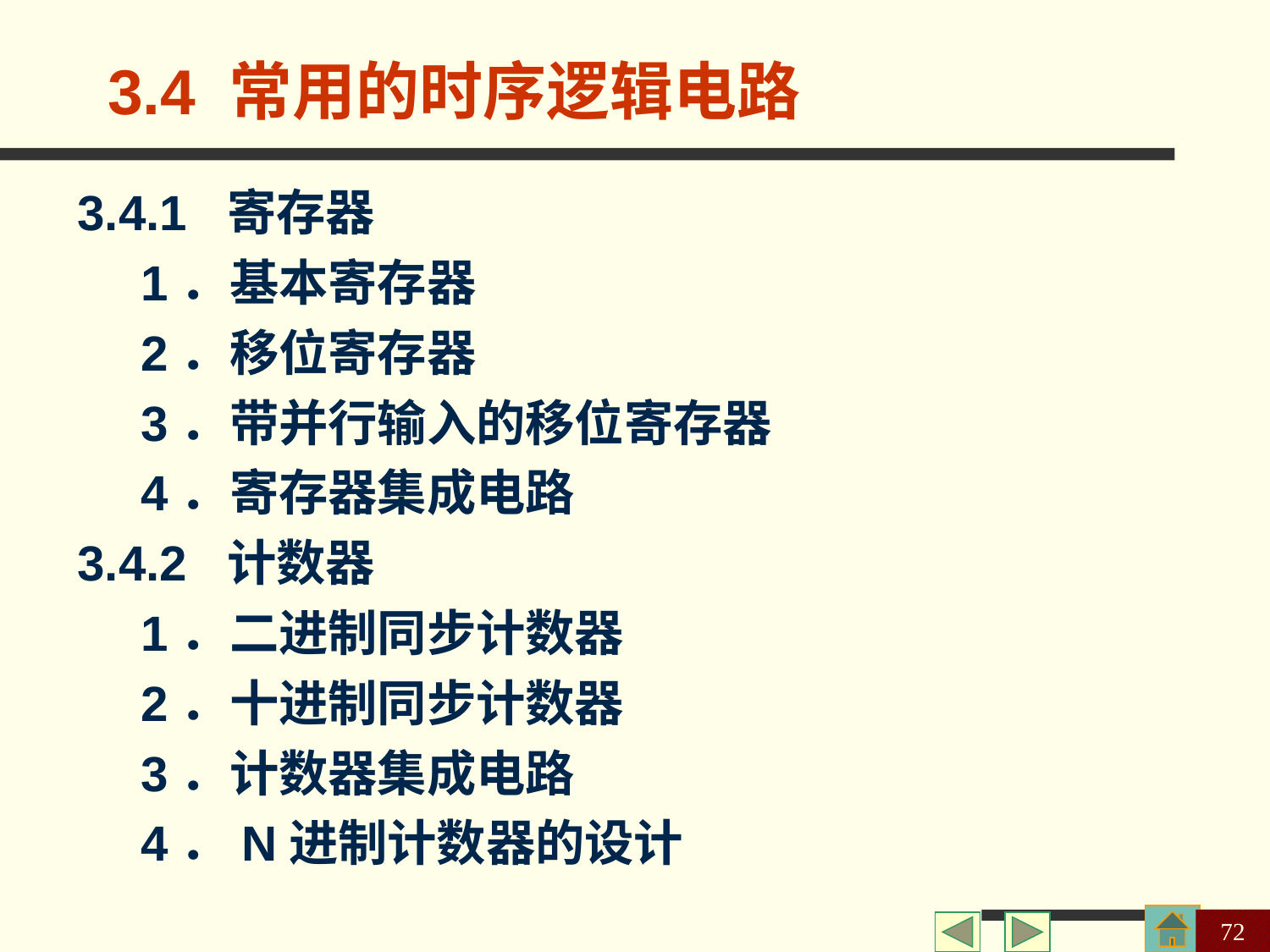

3.4 常用的时序逻辑电路
3.4.1  寄存器
1．基本寄存器
2．移位寄存器
3．带并行输入的移位寄存器
4．寄存器集成电路
3.4.2  计数器
1．二进制同步计数器
2．十进制同步计数器
3．计数器集成电路
4．N进制计数器的设计
72